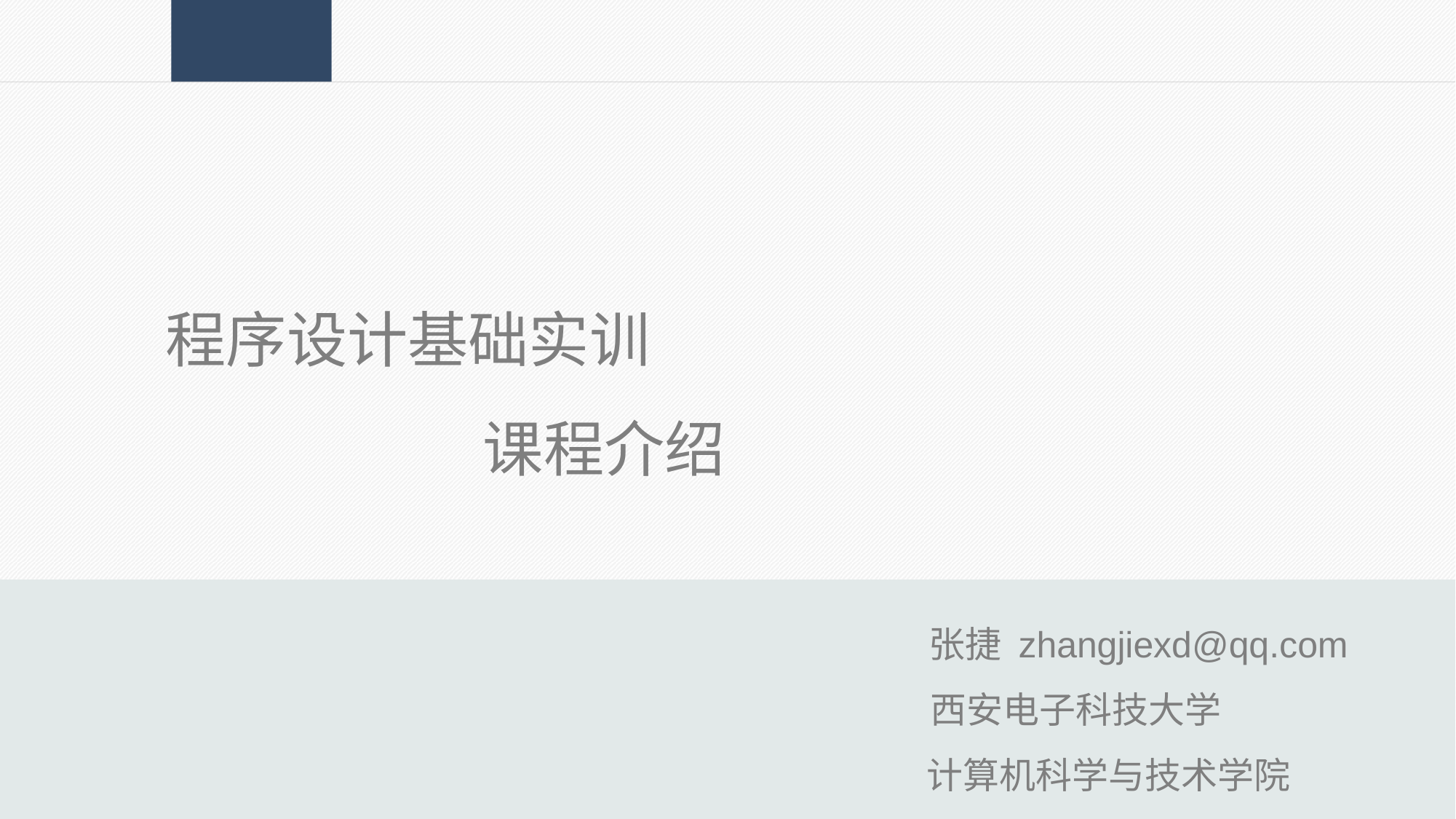

程序设计基础实训
课程介绍

张捷 zhangjiexd@qq.com
   西安电子科技大学
          计算机科学与技术学院